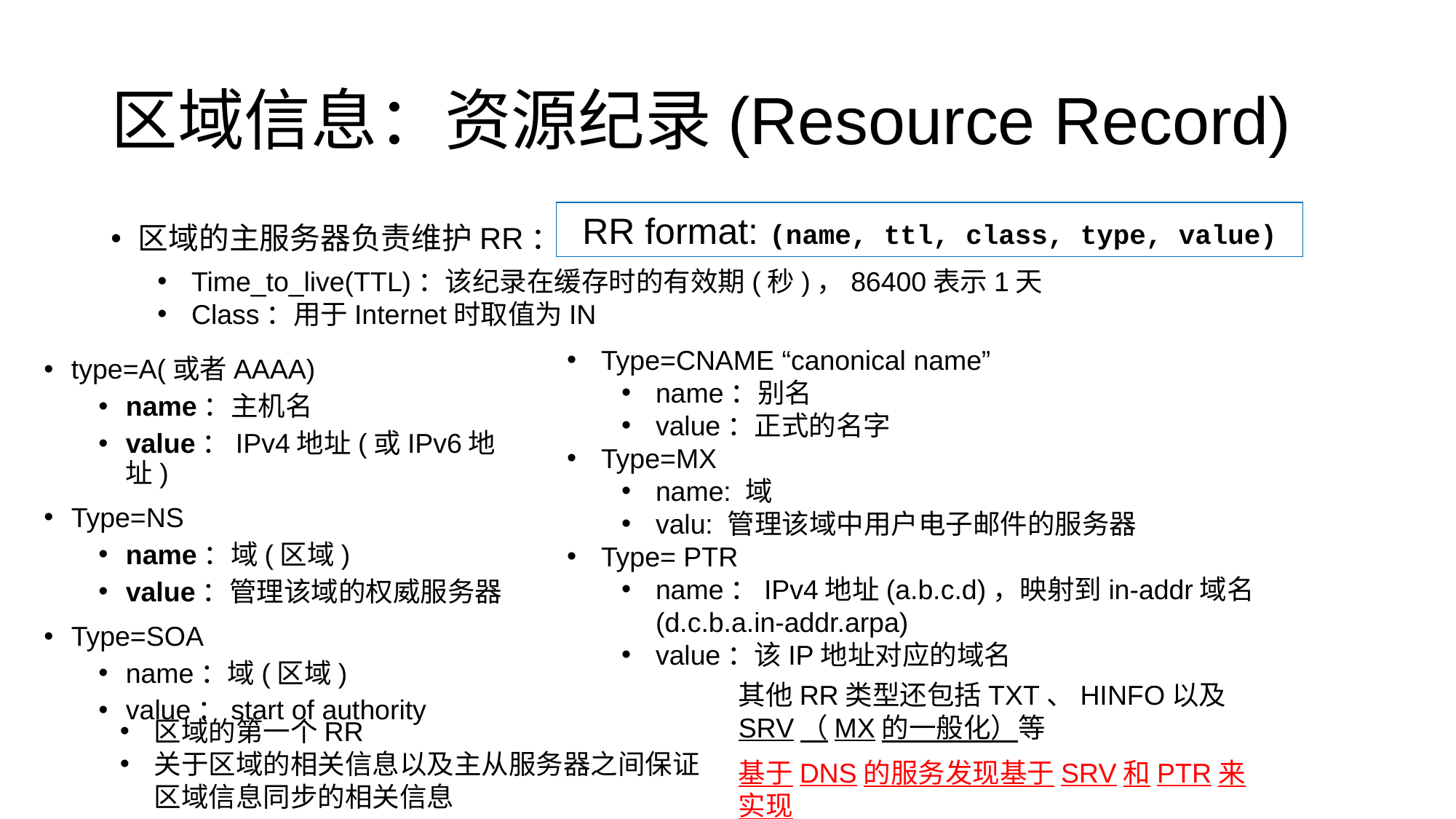

# 区域信息：资源纪录(Resource Record)
RR format: (name, ttl, class, type, value)
区域的主服务器负责维护RR：
Time_to_live(TTL)：该纪录在缓存时的有效期(秒)，86400表示1天
Class：用于Internet时取值为IN
Type=CNAME “canonical name”
name：别名
value：正式的名字
Type=MX
name: 域
valu: 管理该域中用户电子邮件的服务器
Type= PTR
name：IPv4地址(a.b.c.d)，映射到in-addr域名 (d.c.b.a.in-addr.arpa)
value：该IP地址对应的域名

type=A(或者AAAA)
name：主机名
value：IPv4地址(或IPv6地址)
Type=NS
name：域(区域)
value：管理该域的权威服务器
Type=SOA
name：域(区域)
value：start of authority

其他RR类型还包括TXT、HINFO以及SRV（MX的一般化）等
区域的第一个RR
关于区域的相关信息以及主从服务器之间保证区域信息同步的相关信息
基于DNS的服务发现基于SRV和PTR来实现